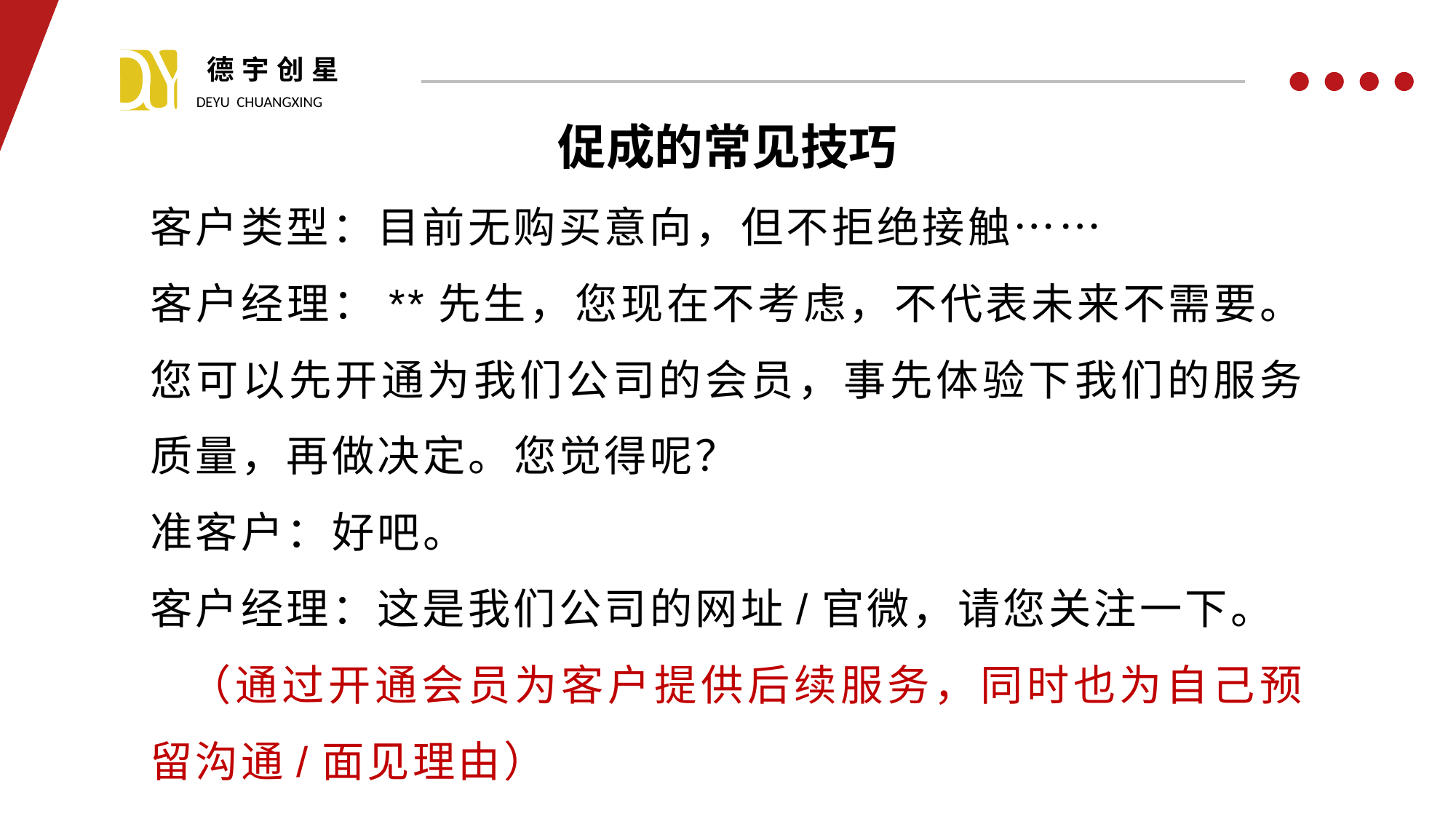

促成的常见技巧
客户类型：目前无购买意向，但不拒绝接触……
客户经理：**先生，您现在不考虑，不代表未来不需要。您可以先开通为我们公司的会员，事先体验下我们的服务质量，再做决定。您觉得呢？
准客户：好吧。
客户经理：这是我们公司的网址/官微，请您关注一下。
  （通过开通会员为客户提供后续服务，同时也为自己预留沟通/面见理由）